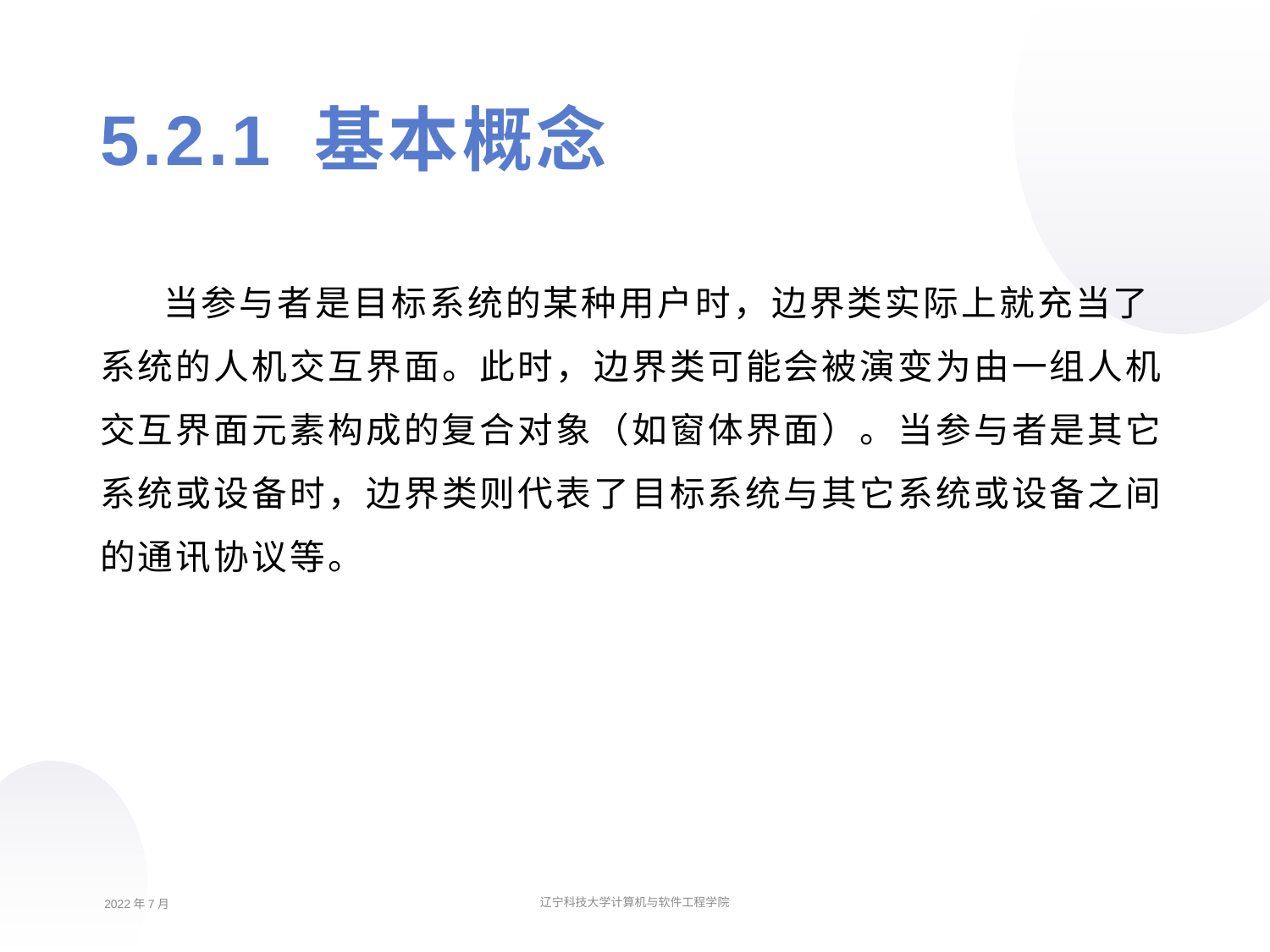

5.2.1 基本概念
当参与者是目标系统的某种用户时，边界类实际上就充当了系统的人机交互界面。此时，边界类可能会被演变为由一组人机交互界面元素构成的复合对象（如窗体界面）。当参与者是其它系统或设备时，边界类则代表了目标系统与其它系统或设备之间的通讯协议等。

2022年7月
辽宁科技大学计算机与软件工程学院
59